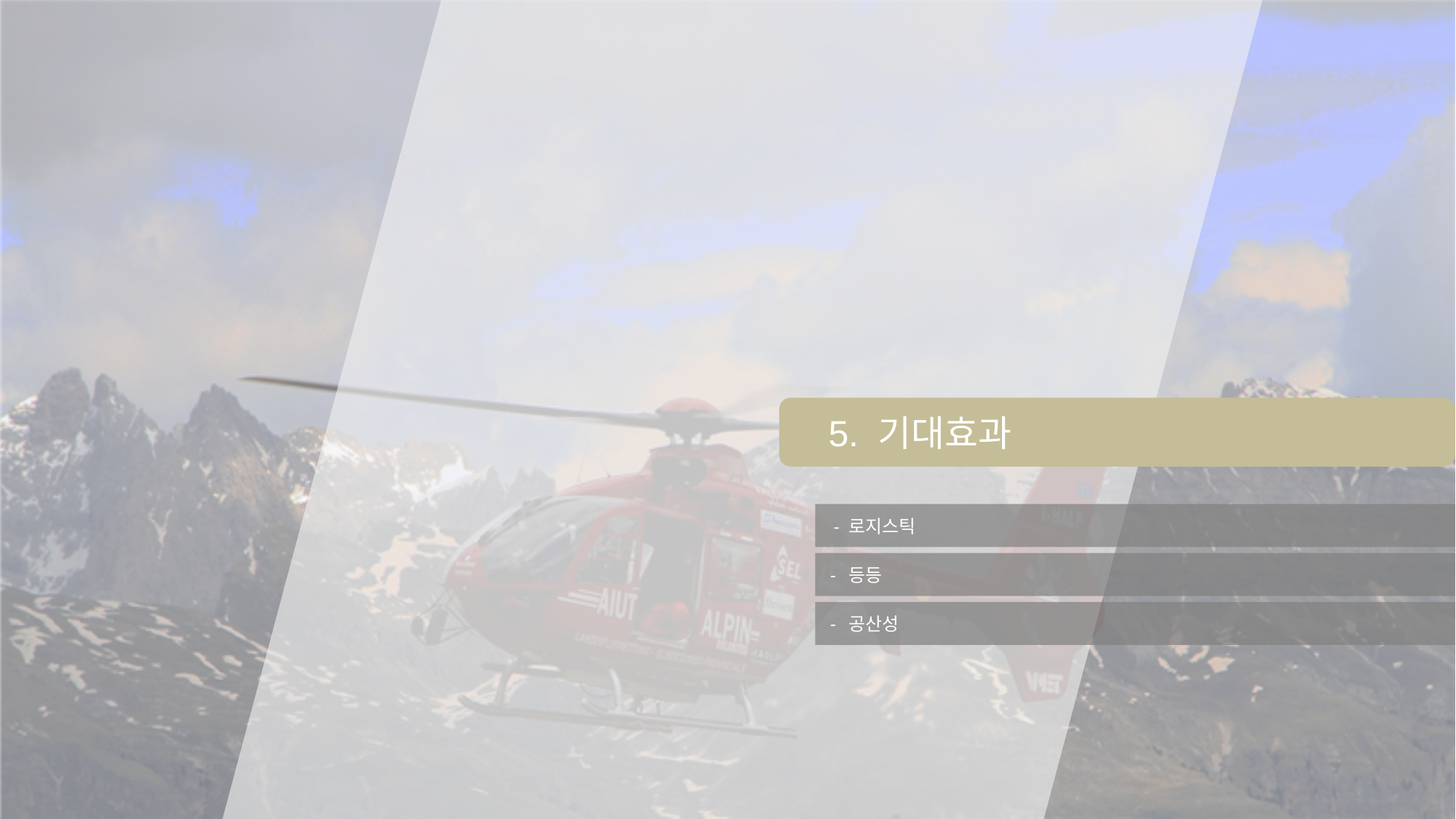

5. 기대효과

- 로지스틱
 -  등등
 -  공산성